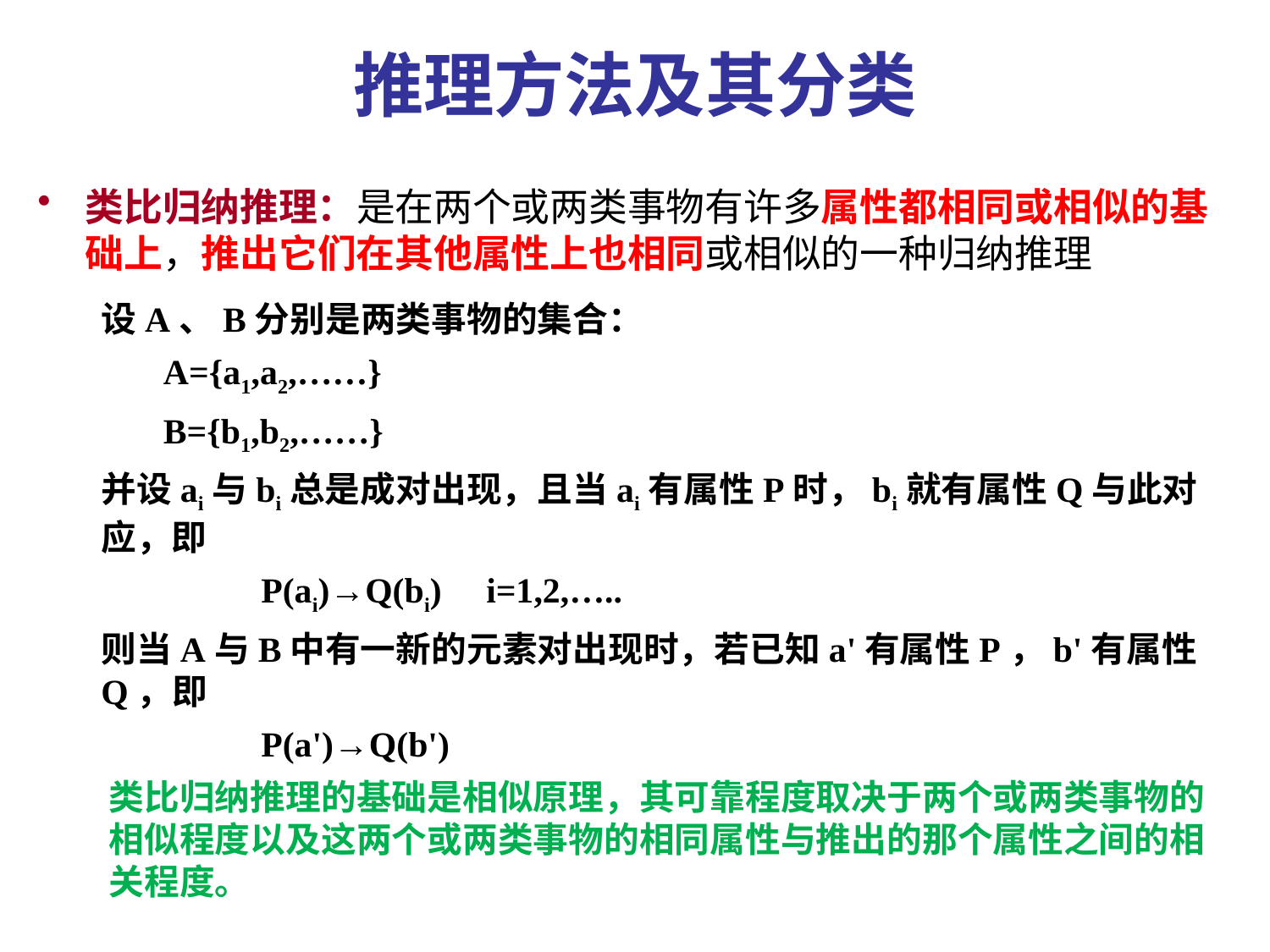

# 推理方法及其分类
类比归纳推理：是在两个或两类事物有许多属性都相同或相似的基础上，推出它们在其他属性上也相同或相似的一种归纳推理
设A、B分别是两类事物的集合：
       A={a1,a2,……}
       B={b1,b2,……}
并设ai与bi总是成对出现，且当ai有属性P时，bi就有属性Q与此对应，即
                  P(ai)→Q(bi)     i=1,2,…..
则当A与B中有一新的元素对出现时，若已知a'有属性P，b'有属性Q，即
                  P(a')→Q(b')
类比归纳推理的基础是相似原理，其可靠程度取决于两个或两类事物的相似程度以及这两个或两类事物的相同属性与推出的那个属性之间的相关程度。